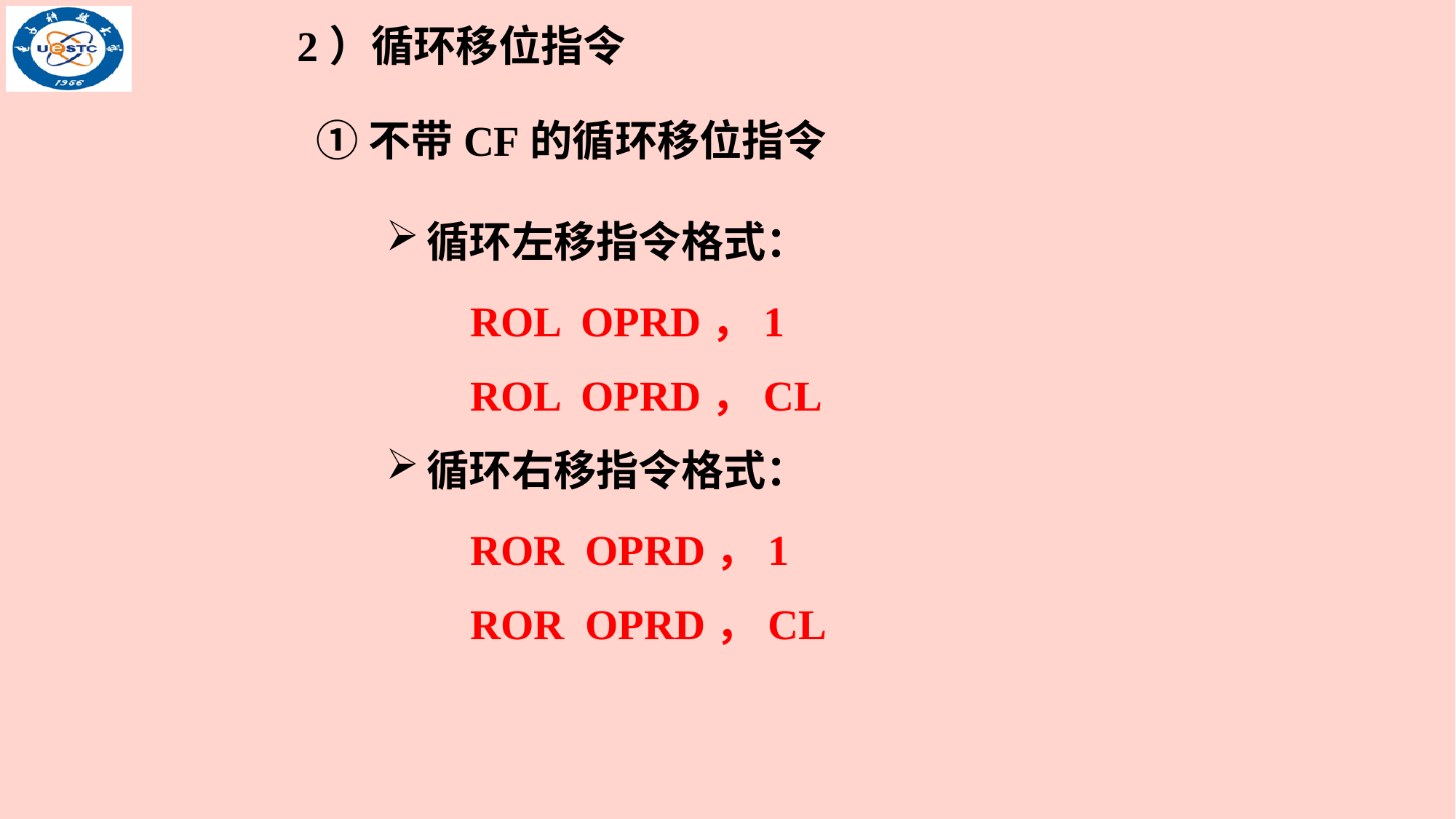

2）循环移位指令
①不带CF的循环移位指令
循环左移指令格式：
        ROL  OPRD，1
        ROL  OPRD，CL
循环右移指令格式：
        ROR  OPRD，1
        ROR  OPRD，CL